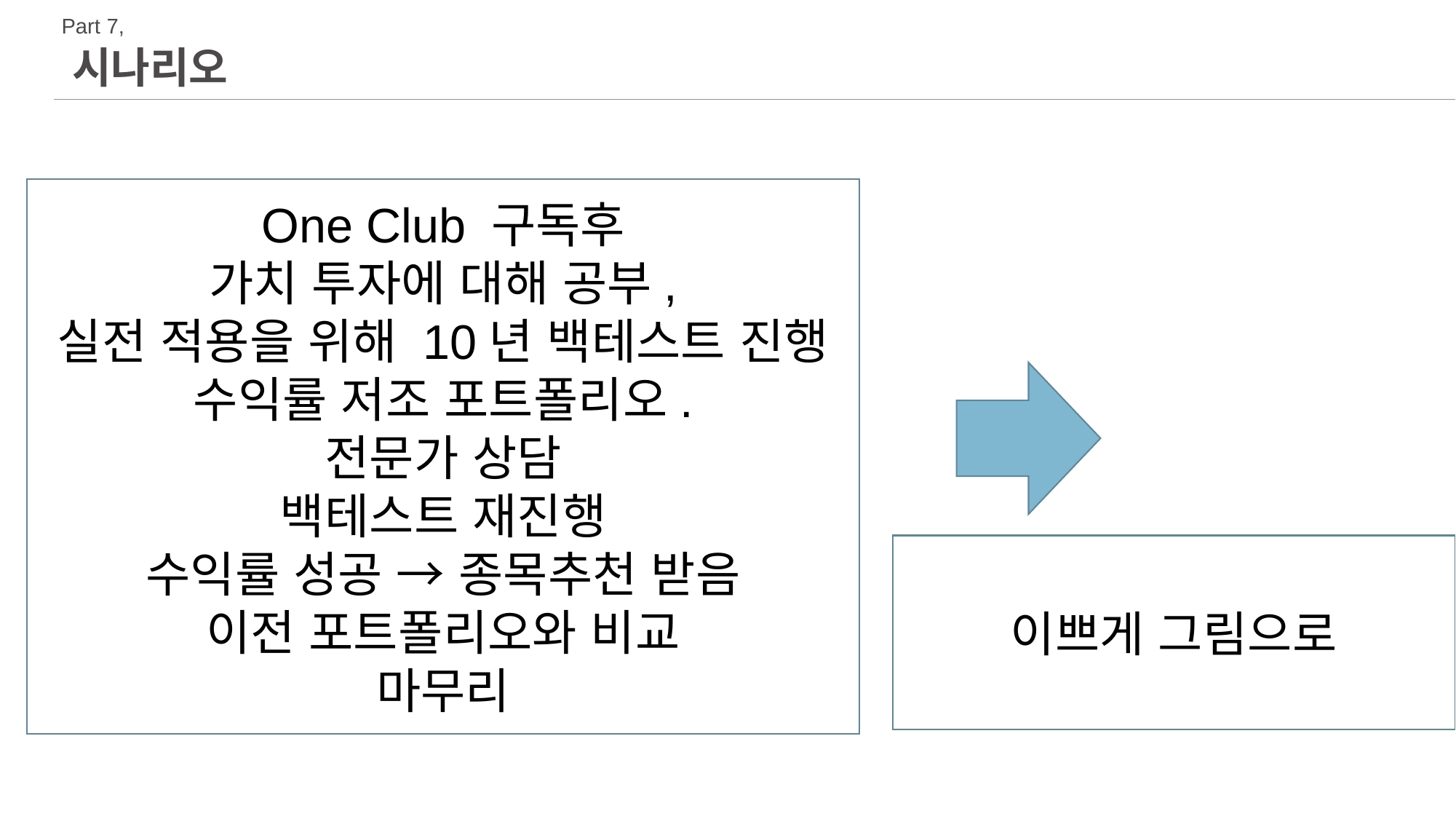

Part 7,
시나리오
One Club 구독후
가치 투자에 대해 공부,
실전 적용을 위해 10년 백테스트 진행
수익률 저조 포트폴리오.
전문가 상담
백테스트 재진행
수익률 성공 → 종목추천 받음
이전 포트폴리오와 비교
마무리

이쁘게 그림으로